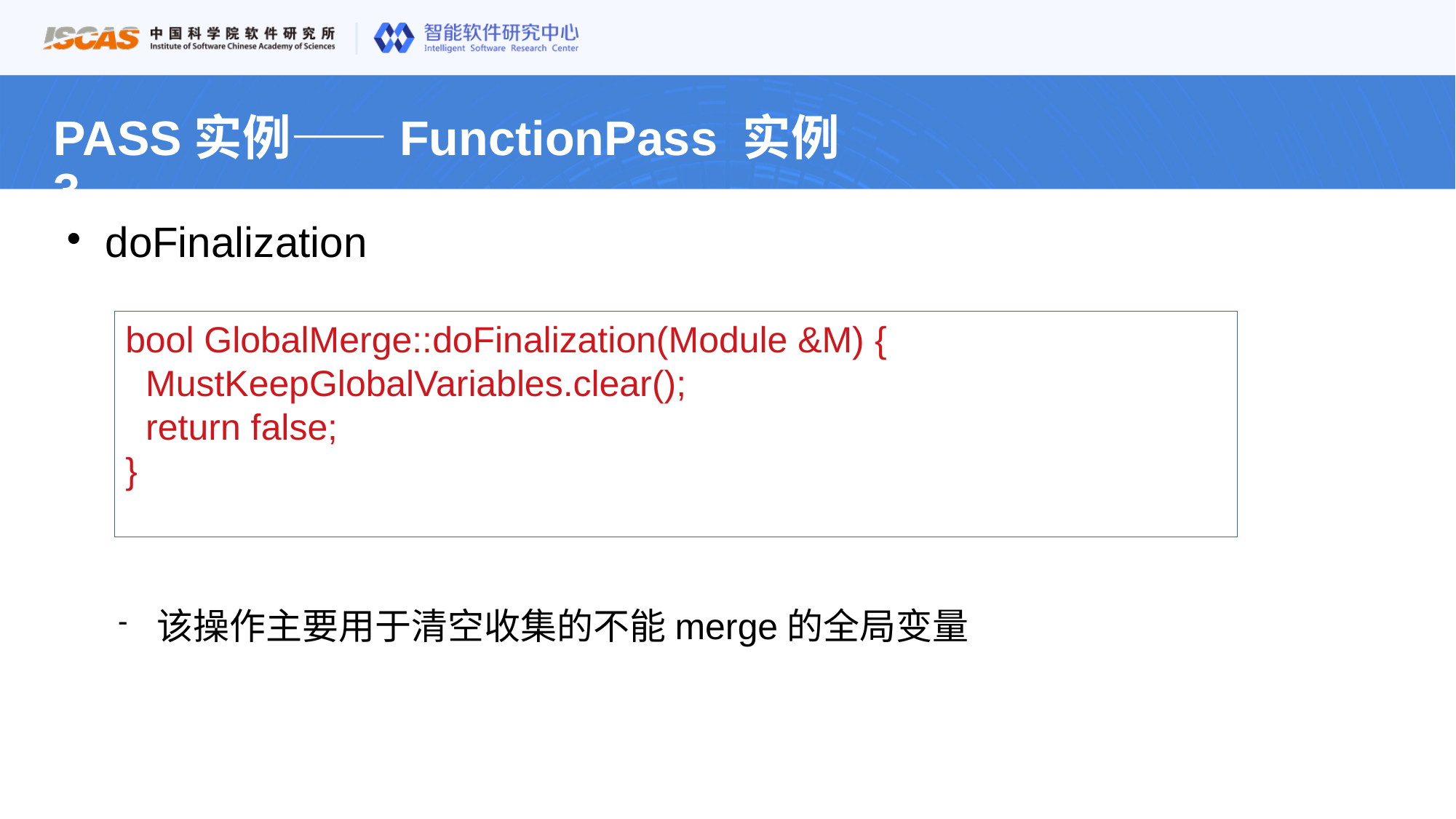

PASS实例——FunctionPass 实例3
doFinalization

该操作主要用于清空收集的不能merge的全局变量

bool GlobalMerge::doFinalization(Module &M) {
  MustKeepGlobalVariables.clear();
  return false;
}